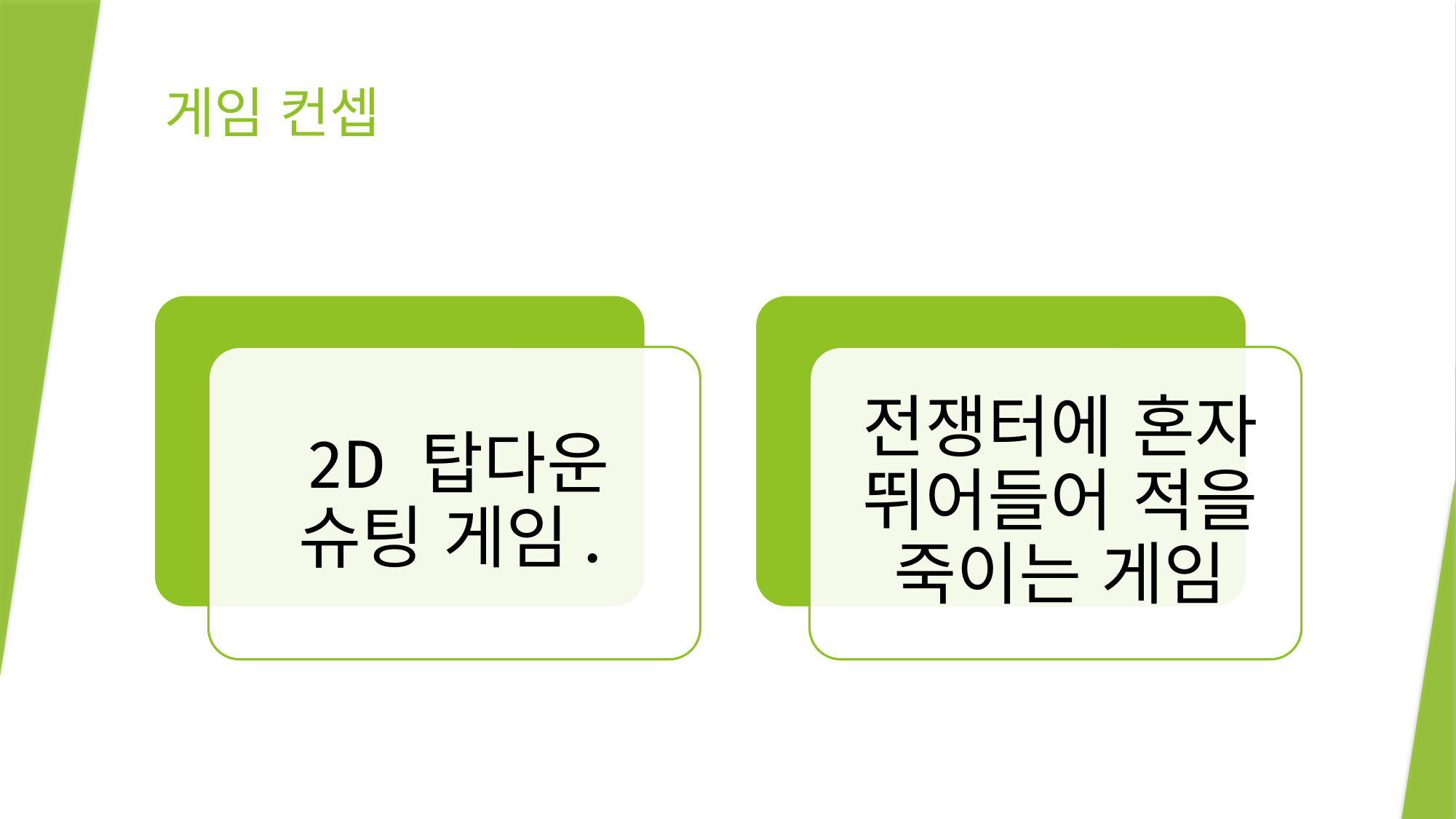

# 게임 컨셉
2D 탑다운 슈팅 게임.
전쟁터에 혼자 뛰어들어 적을 죽이는 게임